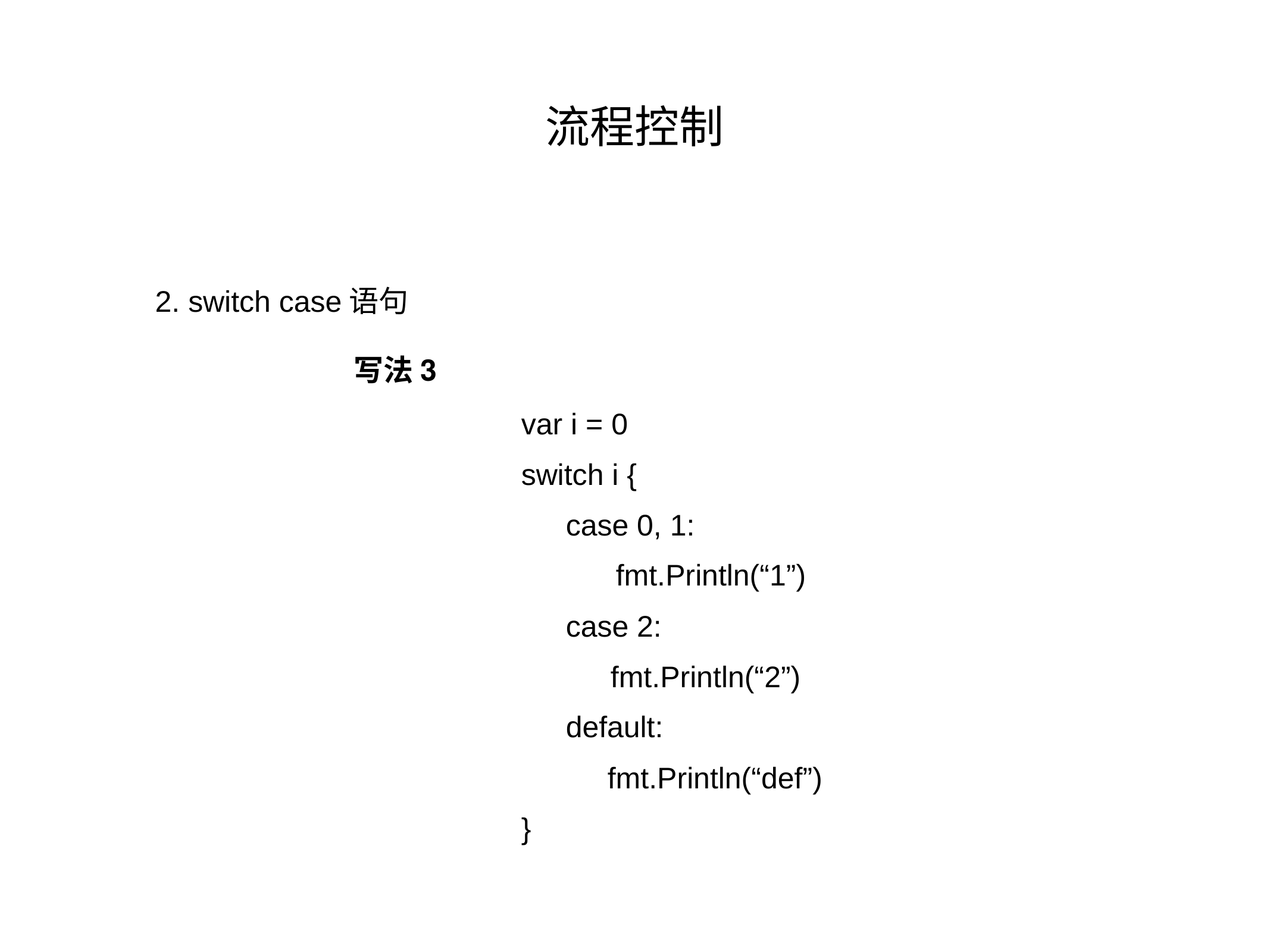

流程控制
2. switch case语句
写法3
var i = 0
switch i {
case 0, 1:
      fmt.Println(“1”)
case 2:
fmt.Println(“2”)
default:
     fmt.Println(“def”)
}